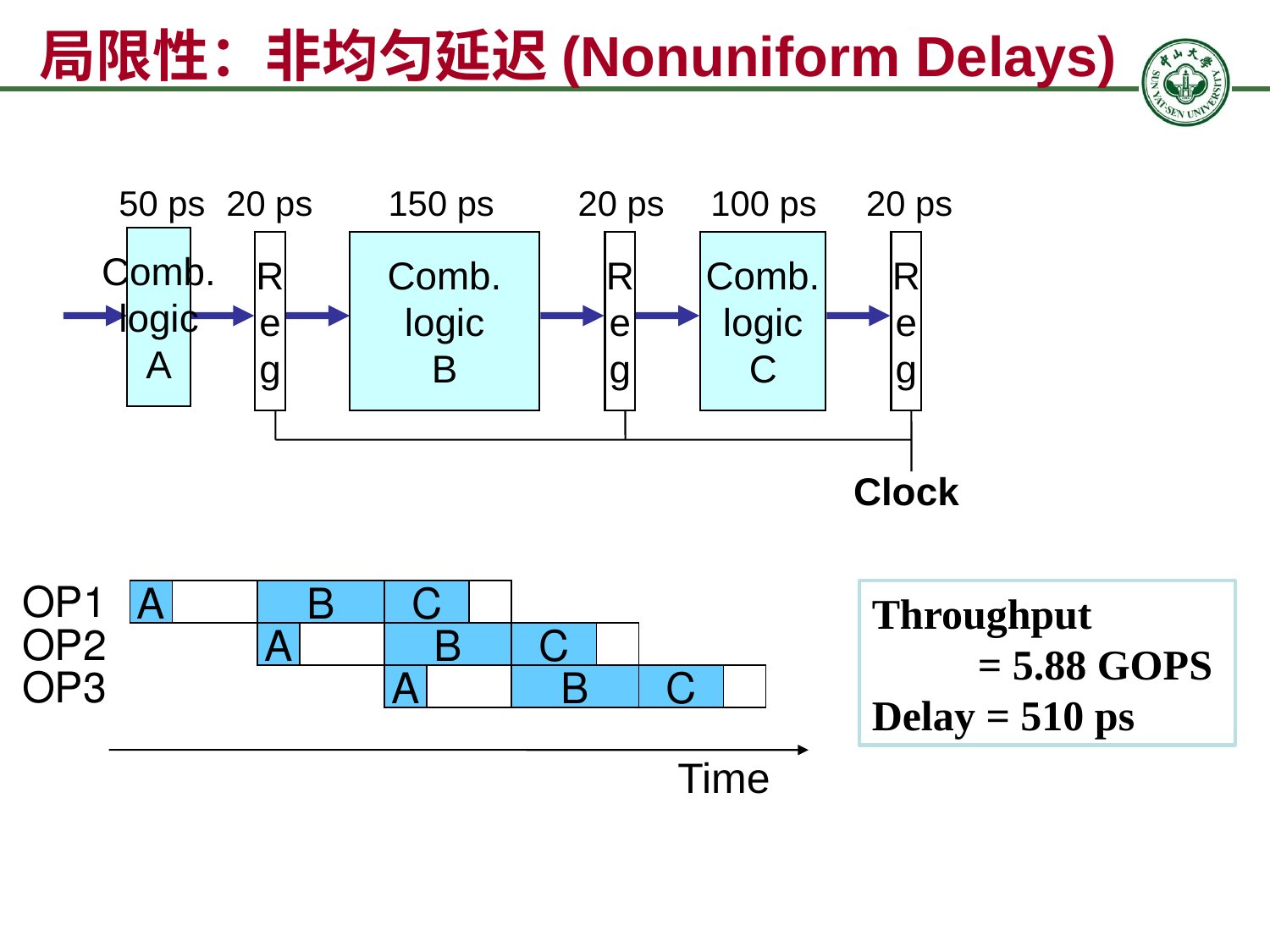

# 局限性：非均匀延迟(Nonuniform Delays)
50 ps
20 ps
150 ps
20 ps
100 ps
20 ps
Comb.
logic
A
R
e
g
Comb.
logic
B
R
e
g
Comb.
logic
C
R
e
g

Clock
OP1
A

B
C

OP2
A

B
C

OP3
A

B
C

Time

Throughput
          = 5.88 GOPS
Delay = 510 ps